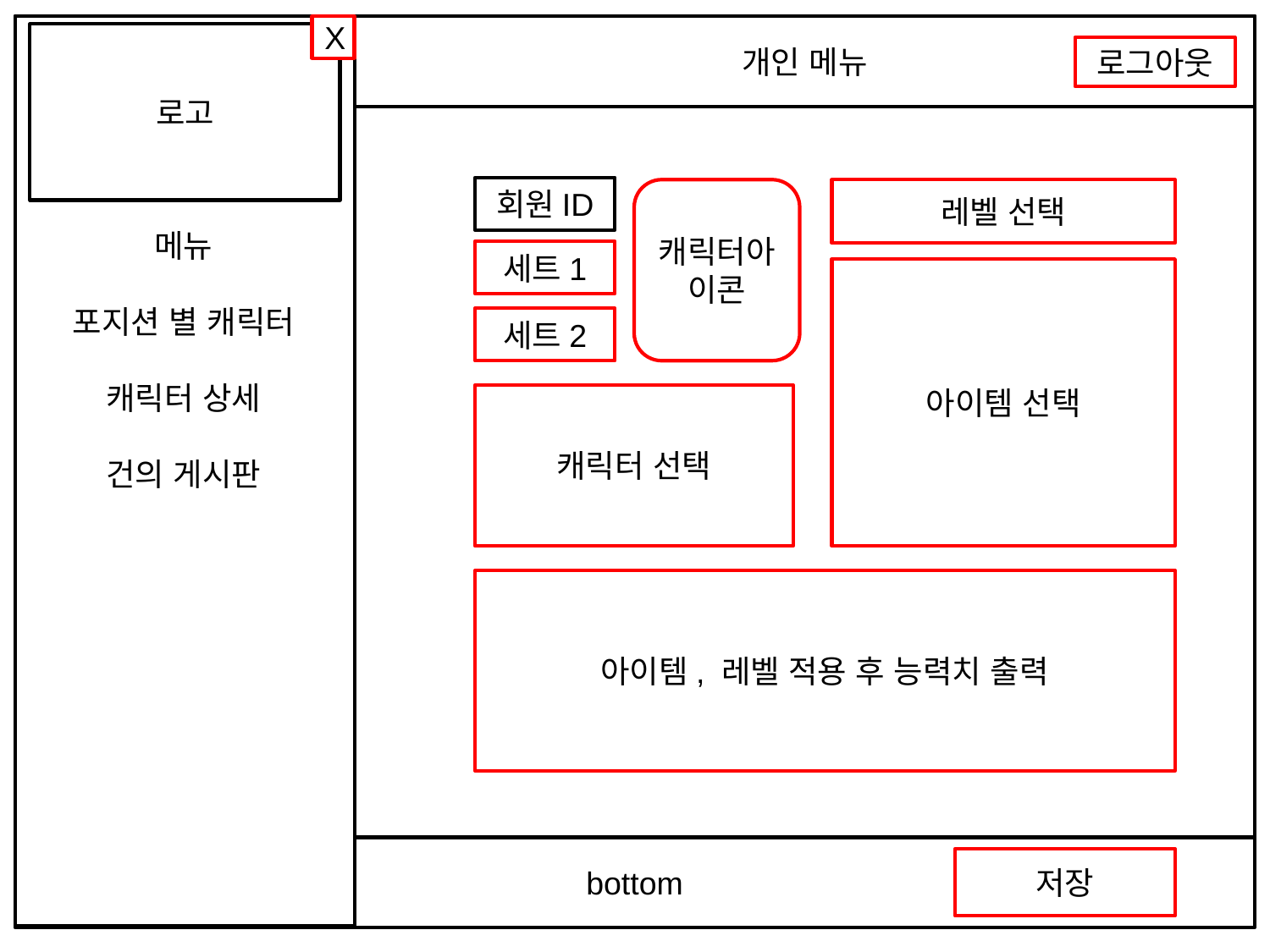

X

로고
메뉴

포지션 별 캐릭터

캐릭터 상세

건의 게시판
개인 메뉴
X
로그아웃
로고
회원ID
캐릭터아이콘
레벨 선택
아이템 선택
캐릭터 선택
아이템, 레벨 적용 후 능력치 출력
세트1
세트2
bottom
저장